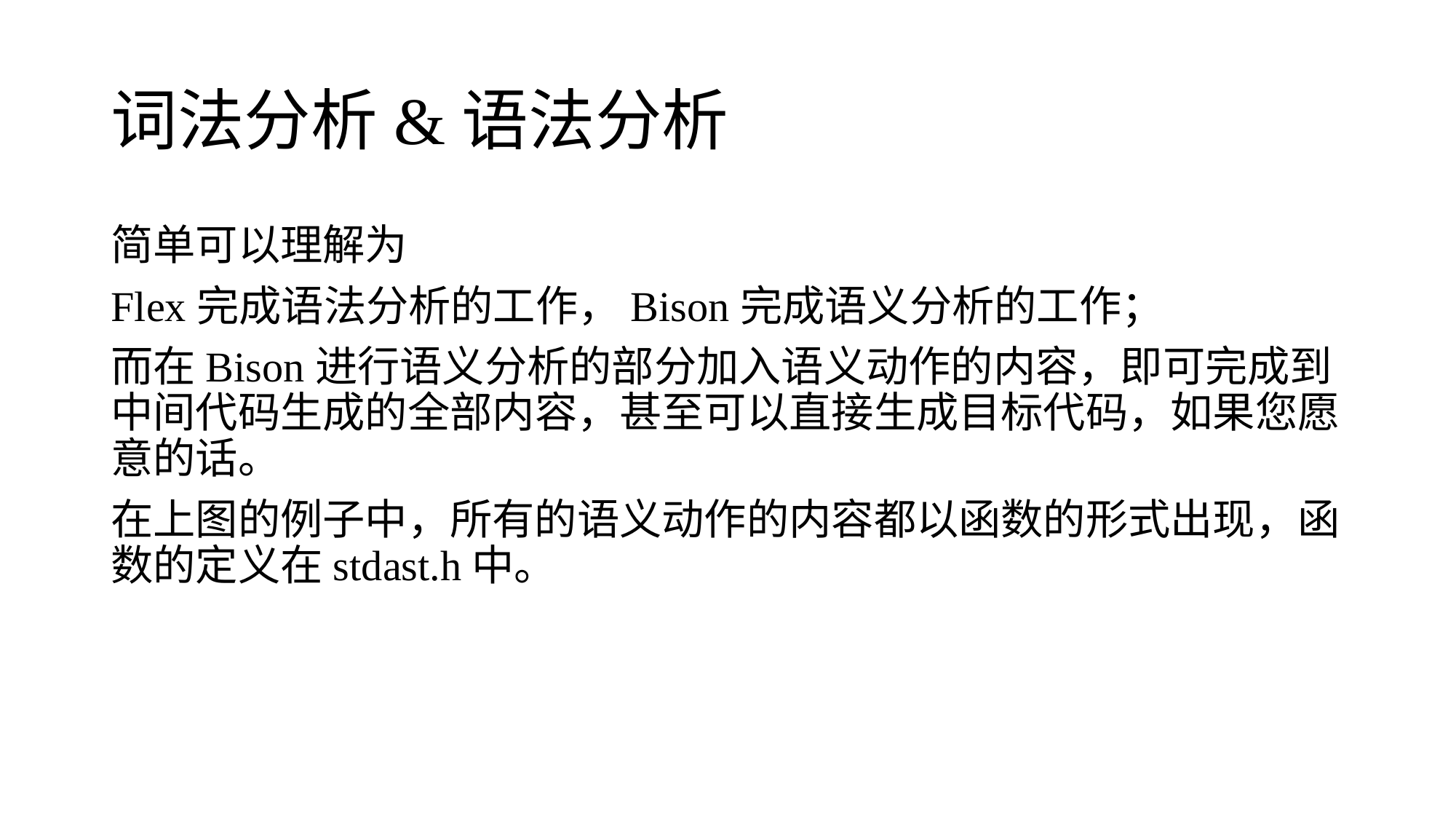

# 词法分析&语法分析
简单可以理解为
Flex完成语法分析的工作，Bison完成语义分析的工作；
而在Bison进行语义分析的部分加入语义动作的内容，即可完成到中间代码生成的全部内容，甚至可以直接生成目标代码，如果您愿意的话。
在上图的例子中，所有的语义动作的内容都以函数的形式出现，函数的定义在stdast.h中。